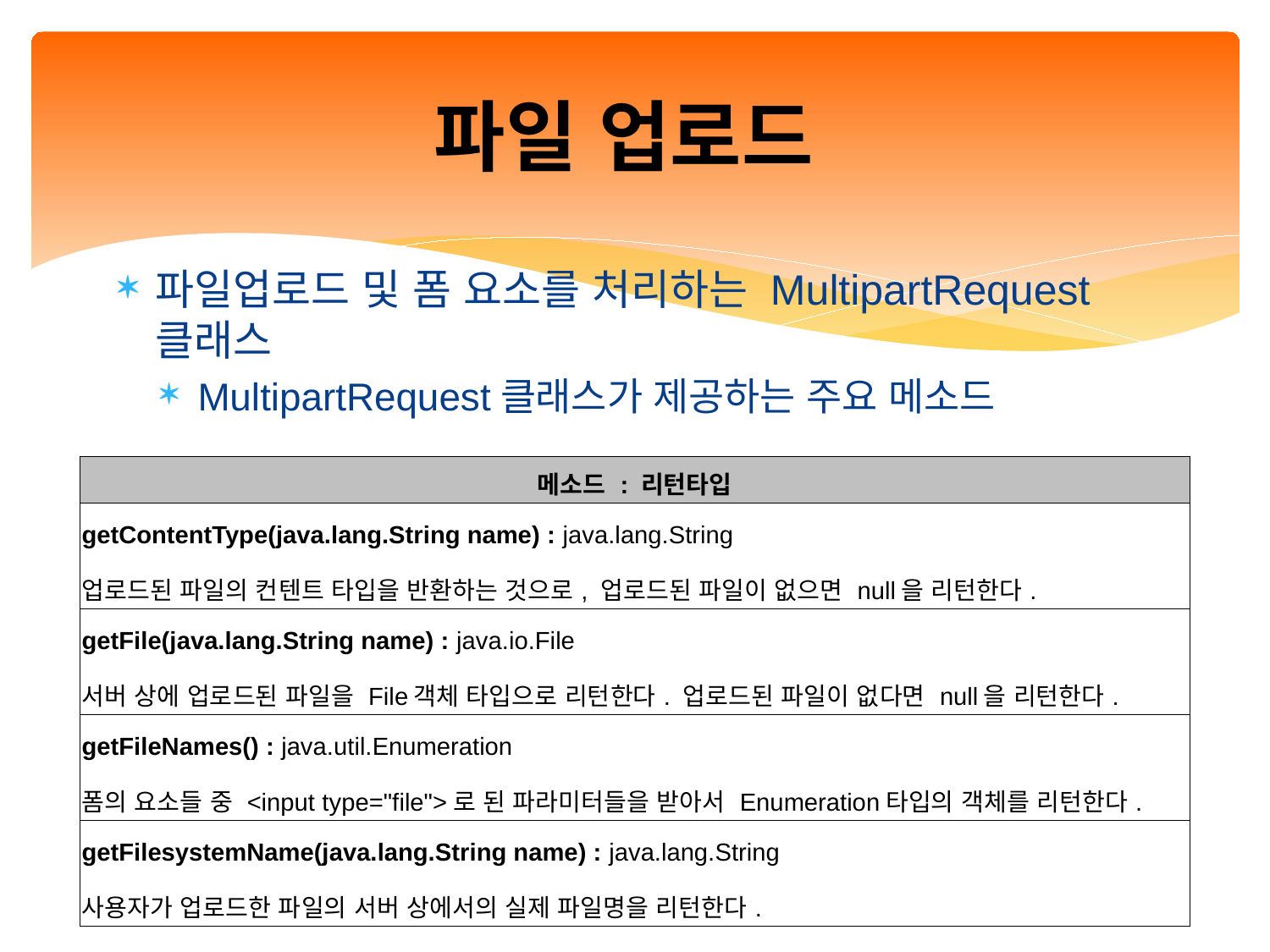

# 파일 업로드
파일업로드 및 폼 요소를 처리하는 MultipartRequest 클래스
MultipartRequest클래스가 제공하는 주요 메소드

| 메소드 : 리턴타입 |
| --- |
| getContentType(java.lang.String name) : java.lang.String 업로드된 파일의 컨텐트 타입을 반환하는 것으로, 업로드된 파일이 없으면 null을 리턴한다. |
| getFile(java.lang.String name) : java.io.File 서버 상에 업로드된 파일을 File객체 타입으로 리턴한다. 업로드된 파일이 없다면 null을 리턴한다. |
| getFileNames() : java.util.Enumeration 폼의 요소들 중 <input type="file">로 된 파라미터들을 받아서 Enumeration타입의 객체를 리턴한다. |
| getFilesystemName(java.lang.String name) : java.lang.String 사용자가 업로드한 파일의 서버 상에서의 실제 파일명을 리턴한다. |